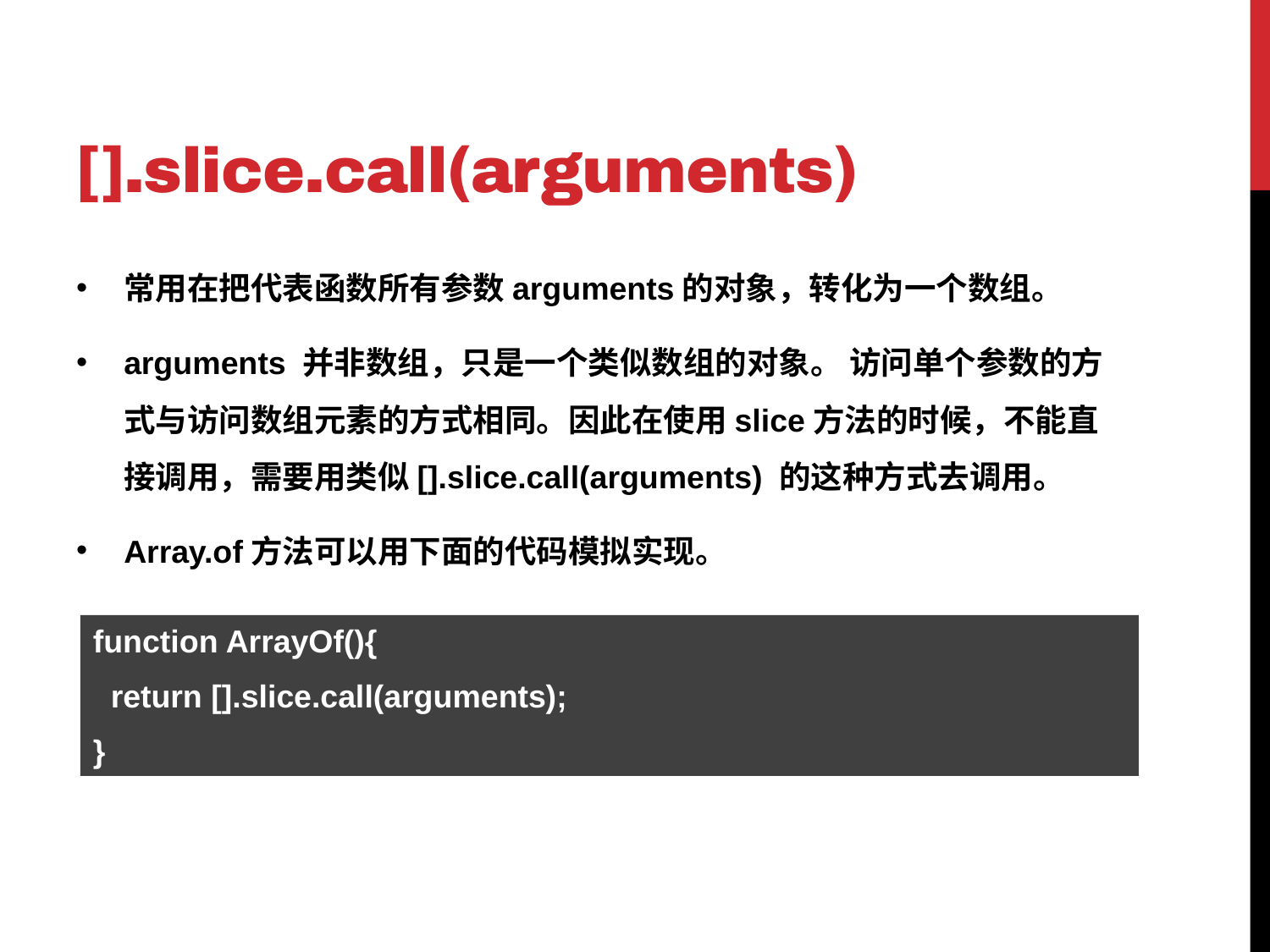

# [].slice.call(arguments)
常用在把代表函数所有参数arguments的对象，转化为一个数组。
arguments 并非数组，只是一个类似数组的对象。 访问单个参数的方式与访问数组元素的方式相同。因此在使用slice方法的时候，不能直接调用，需要用类似[].slice.call(arguments) 的这种方式去调用。
Array.of方法可以用下面的代码模拟实现。

function ArrayOf(){
  return [].slice.call(arguments);
}